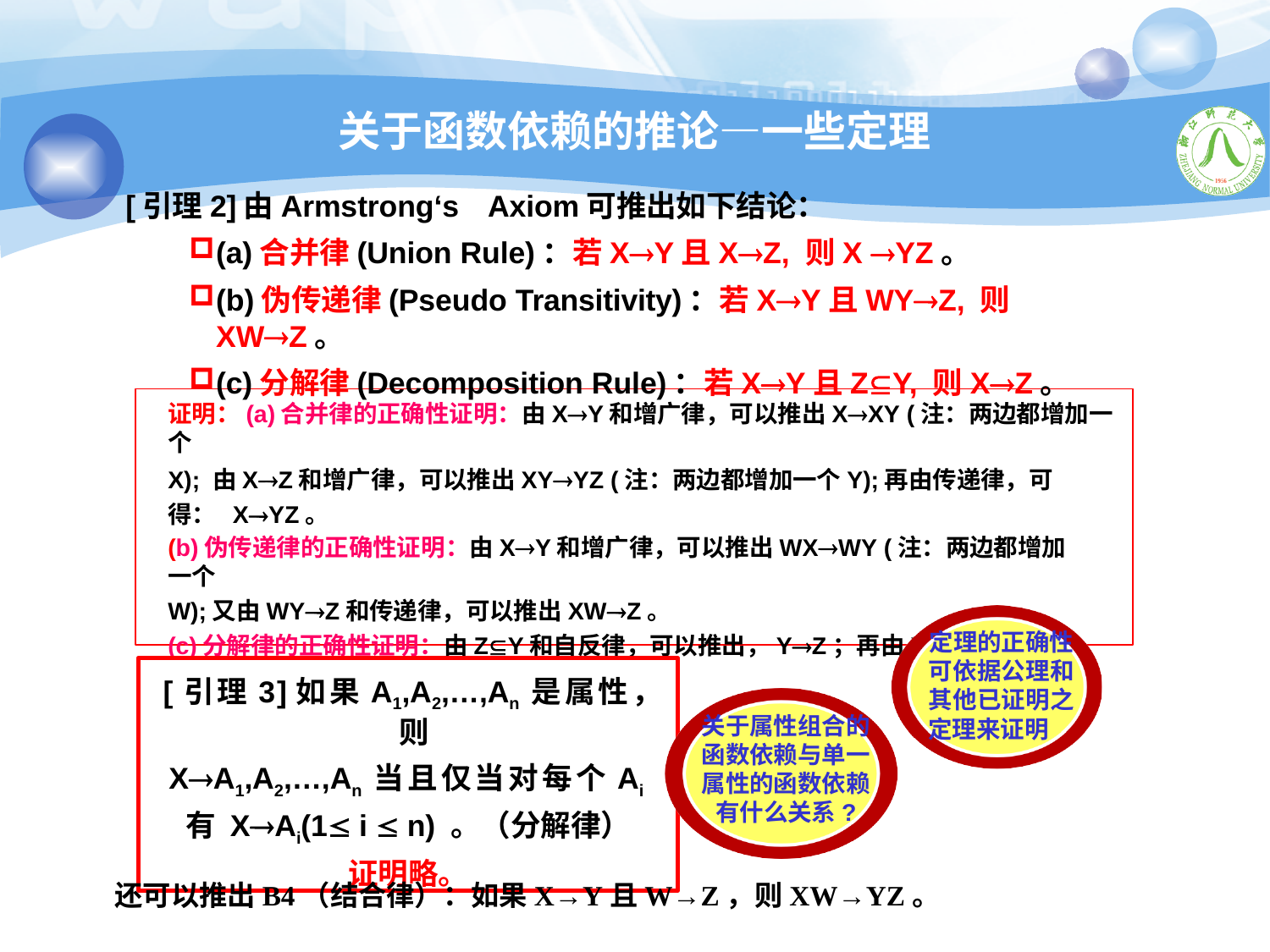

# 关于函数依赖的推论—一些定理
[引理2]由Armstrong‘s	Axiom可推出如下结论：
(a)合并律(Union Rule)：若X→Y且X→Z, 则X →YZ。
(b)伪传递律(Pseudo Transitivity)：若X→Y且WY→Z, 则XW→Z。
(c)分解律(Decomposition Rule)：若X→Y且Z⊆Y, 则X→Z。

证明：(a)合并律的正确性证明：由X→Y和增广律，可以推出X→XY (注：两边都增加一个
X); 由X→Z和增广律，可以推出XY→YZ (注：两边都增加一个Y);再由传递律，可得：  X→YZ。
(b)伪传递律的正确性证明：由X→Y和增广律，可以推出WX→WY (注：两边都增加一个
W);又由WY→Z和传递律，可以推出XW→Z。
(c)分解律的正确性证明：由Z⊆Y和自反律，可以推出，Y→Z；再由X→Y及传递律，可以推
出X→Z。证毕。

定理的正确性
可依据公理和 其他已证明之 定理来证明
[引理3]如果A1,A2,…,An 是属性，则
X→A1,A2,…,An 当且仅当对每个Ai  有 X→Ai(1≤ i ≤ n) 。（分解律）
证明略。

关于属性组合的 函数依赖与单一 属性的函数依赖 有什么关系?
还可以推出B4（结合律）：如果X→Y且W→Z，则XW→YZ。